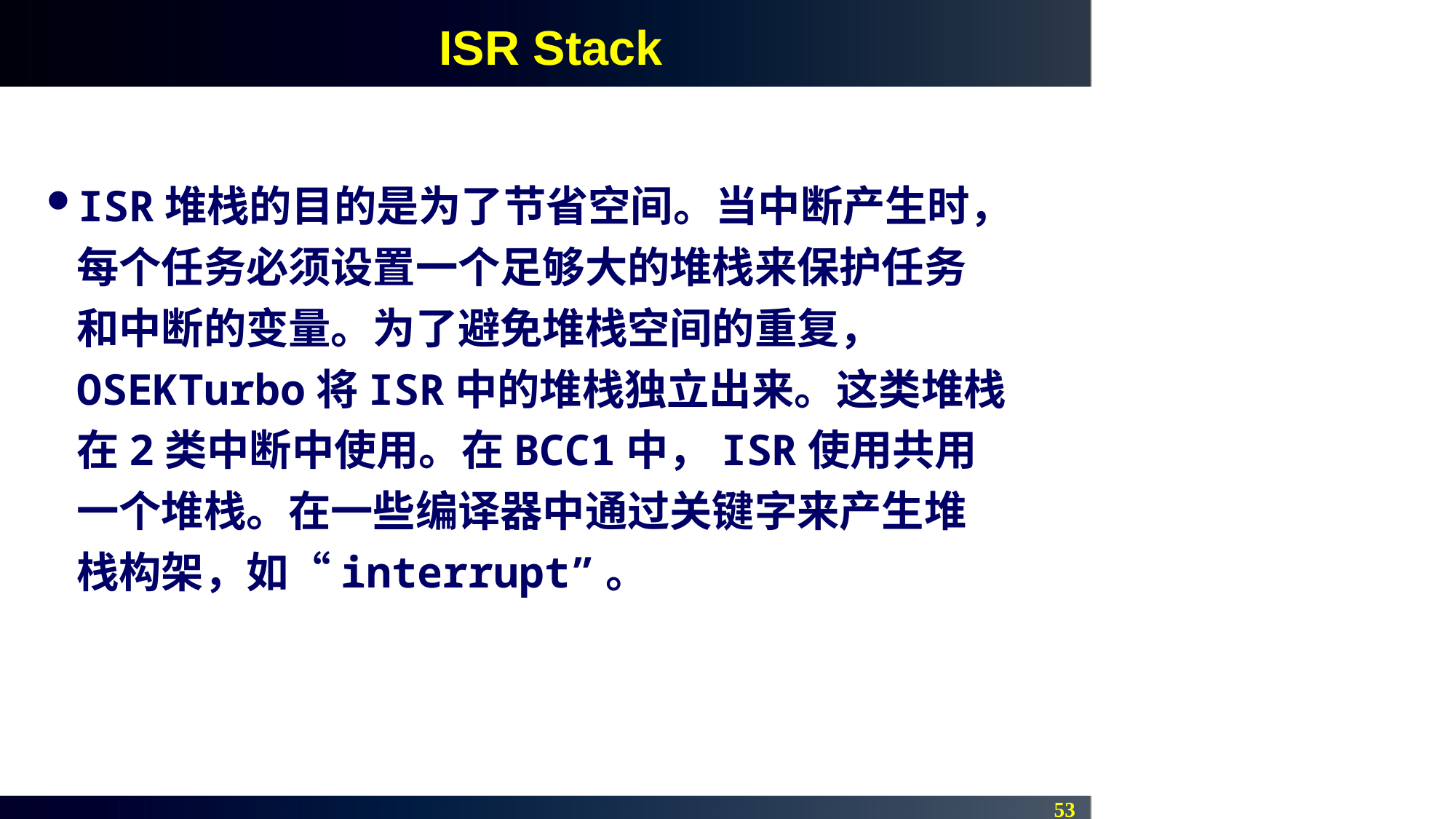

ISR Stack
ISR堆栈的目的是为了节省空间。当中断产生时，每个任务必须设置一个足够大的堆栈来保护任务和中断的变量。为了避免堆栈空间的重复， OSEKTurbo将ISR中的堆栈独立出来。这类堆栈在2类中断中使用。在BCC1中，ISR使用共用一个堆栈。在一些编译器中通过关键字来产生堆栈构架，如“interrupt”。